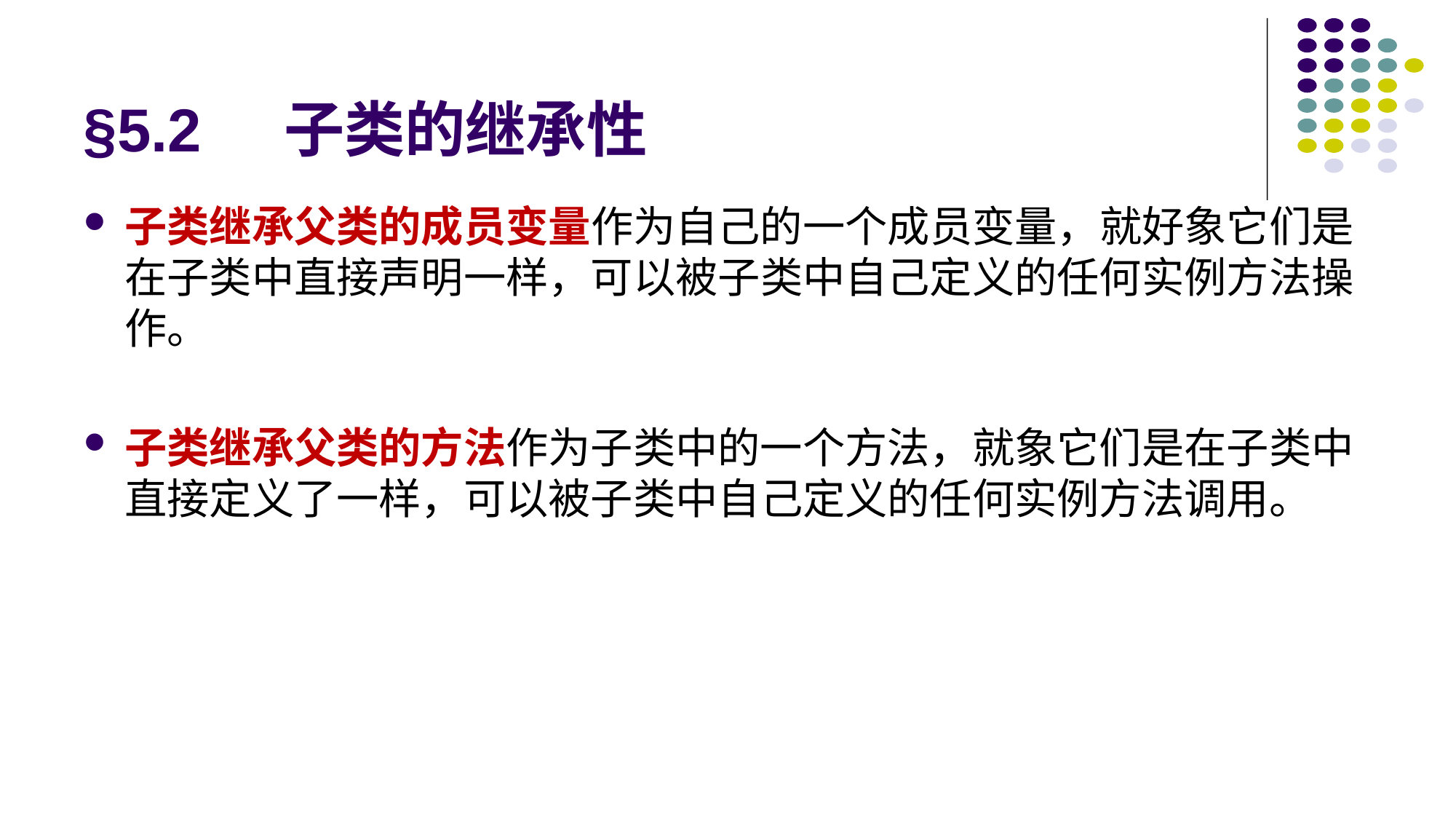

# §5.2    子类的继承性
子类继承父类的成员变量作为自己的一个成员变量，就好象它们是在子类中直接声明一样，可以被子类中自己定义的任何实例方法操作。

子类继承父类的方法作为子类中的一个方法，就象它们是在子类中直接定义了一样，可以被子类中自己定义的任何实例方法调用。
8